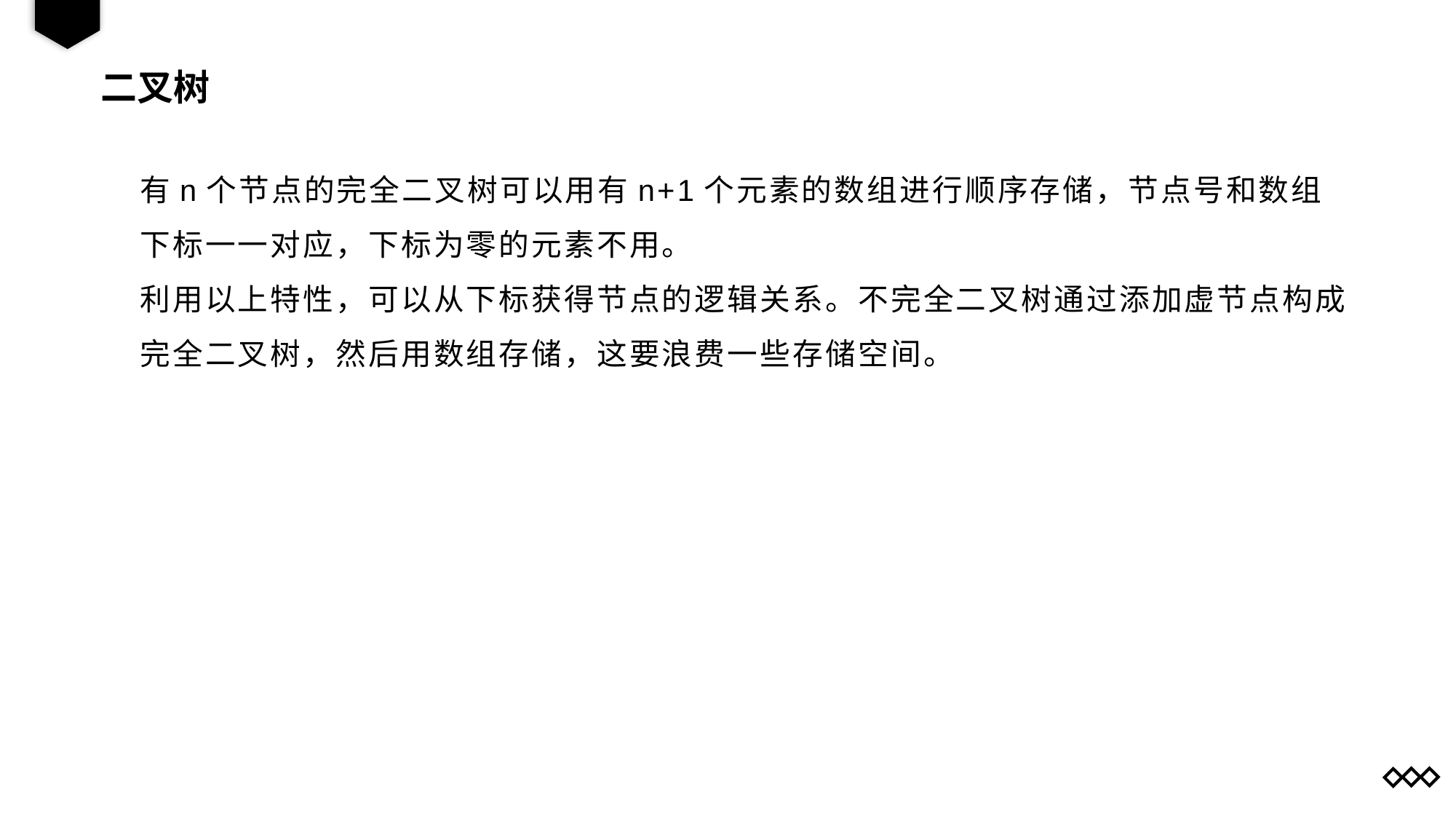

二叉树
有n个节点的完全二叉树可以用有n+1个元素的数组进行顺序存储，节点号和数组下标一一对应，下标为零的元素不用。
利用以上特性，可以从下标获得节点的逻辑关系。不完全二叉树通过添加虚节点构成完全二叉树，然后用数组存储，这要浪费一些存储空间。